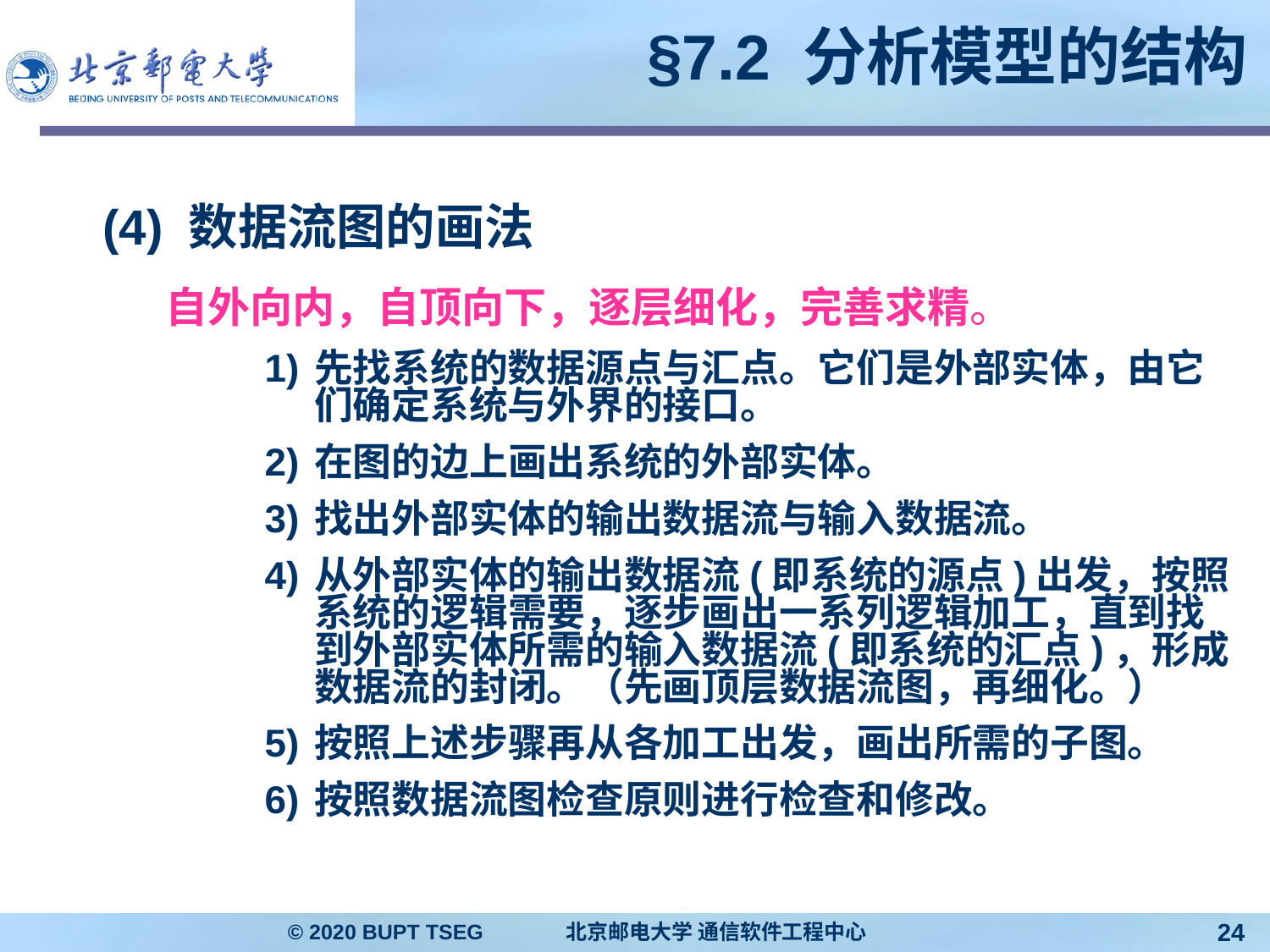

# §7.2 分析模型的结构
(4) 数据流图的画法
	自外向内，自顶向下，逐层细化，完善求精。
1)	先找系统的数据源点与汇点。它们是外部实体，由它们确定系统与外界的接口。
2)	在图的边上画出系统的外部实体。
3)	找出外部实体的输出数据流与输入数据流。
4)	从外部实体的输出数据流(即系统的源点)出发，按照系统的逻辑需要，逐步画出一系列逻辑加工，直到找到外部实体所需的输入数据流(即系统的汇点)，形成数据流的封闭。（先画顶层数据流图，再细化。）
5)	按照上述步骤再从各加工出发，画出所需的子图。
6)	按照数据流图检查原则进行检查和修改。
© 2020 BUPT TSEG             北京邮电大学 通信软件工程中心